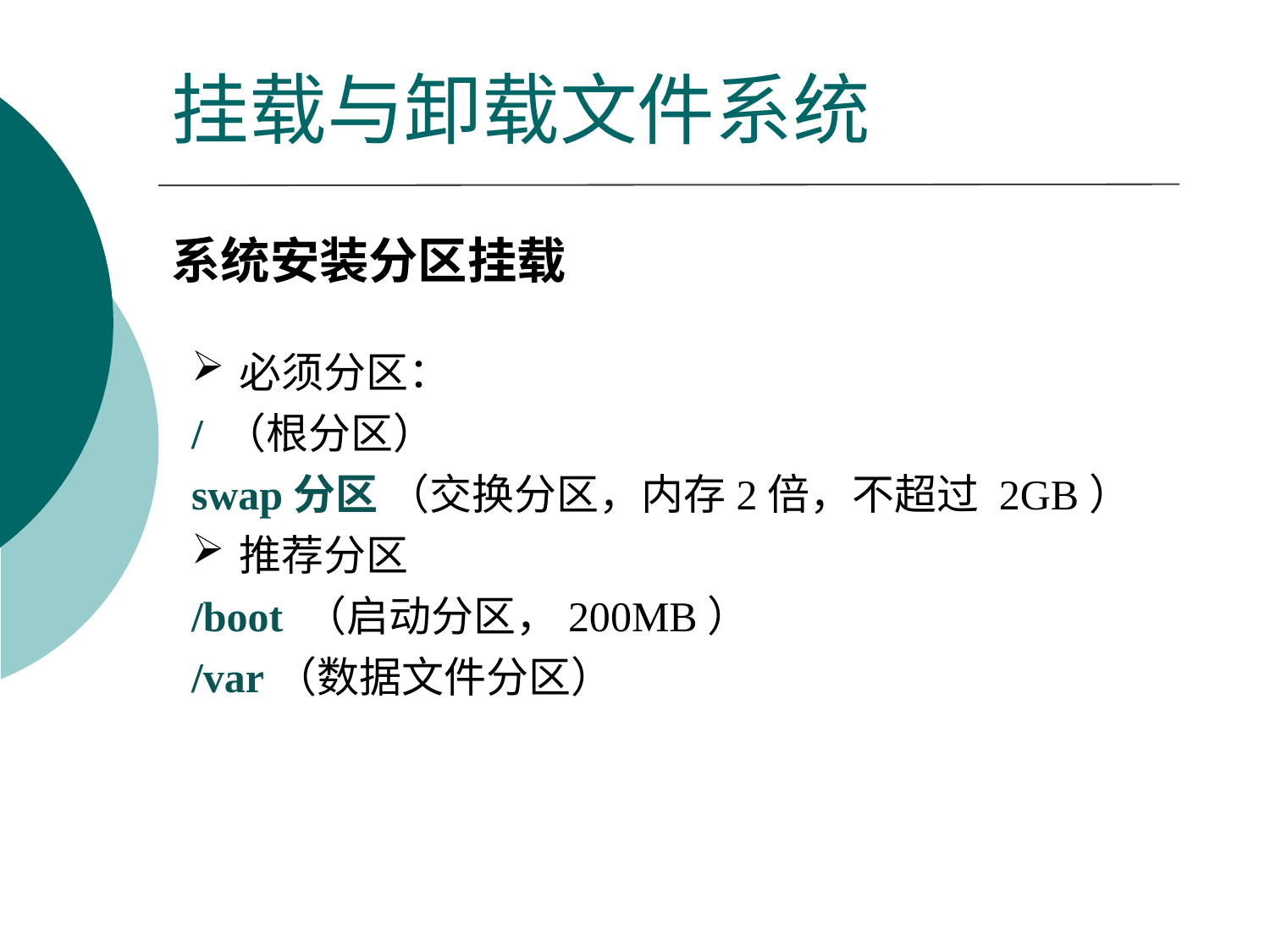

挂载与卸载文件系统
系统安装分区挂载
必须分区：
/ （根分区）
swap分区 （交换分区，内存2倍，不超过 2GB）
推荐分区
/boot （启动分区，200MB）
/var（数据文件分区）